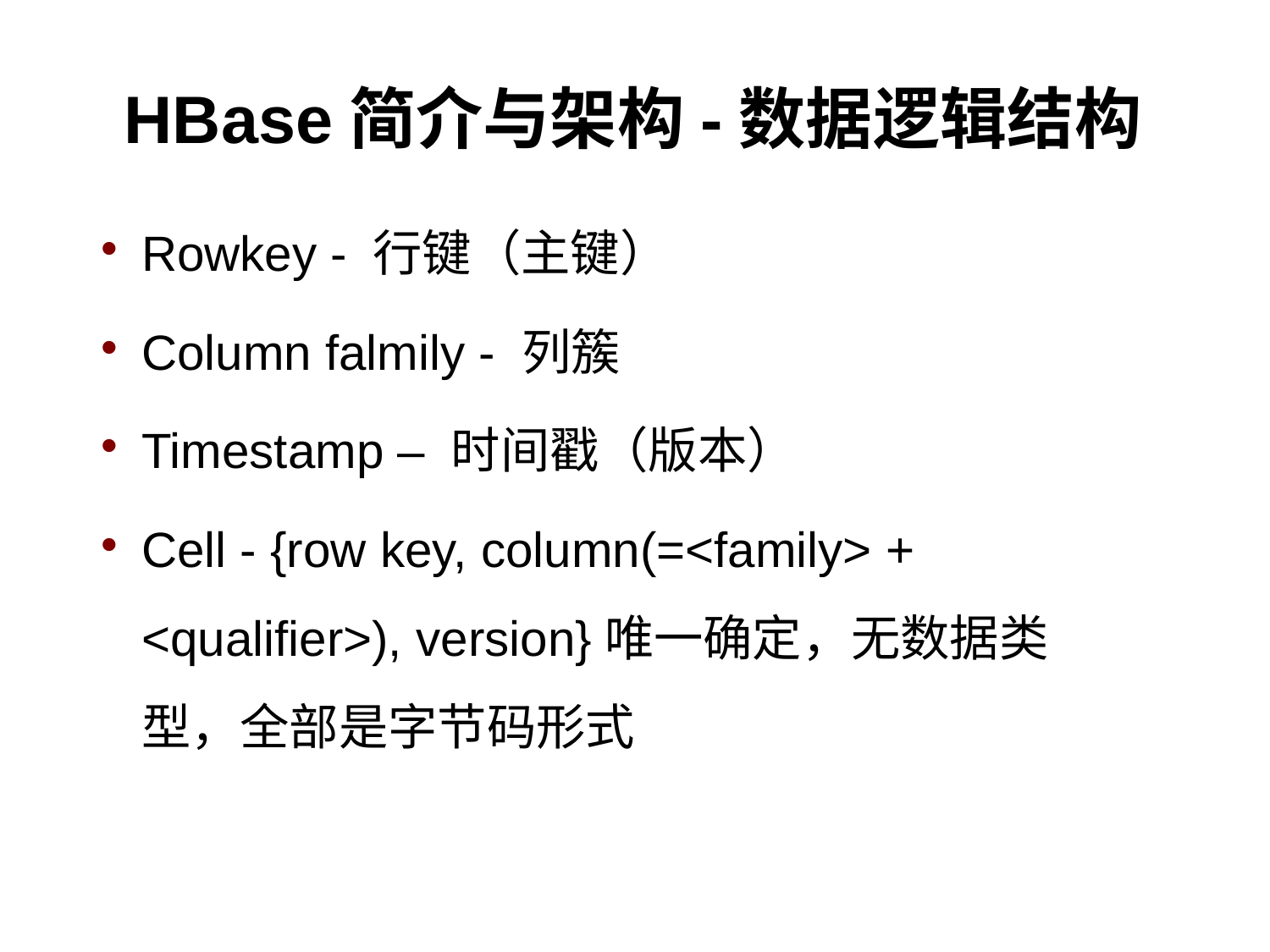

HBase简介与架构-数据逻辑结构
Rowkey - 行键（主键）
Column falmily - 列簇
Timestamp – 时间戳（版本）
Cell - {row key, column(=<family> + <qualifier>), version}唯一确定，无数据类型，全部是字节码形式